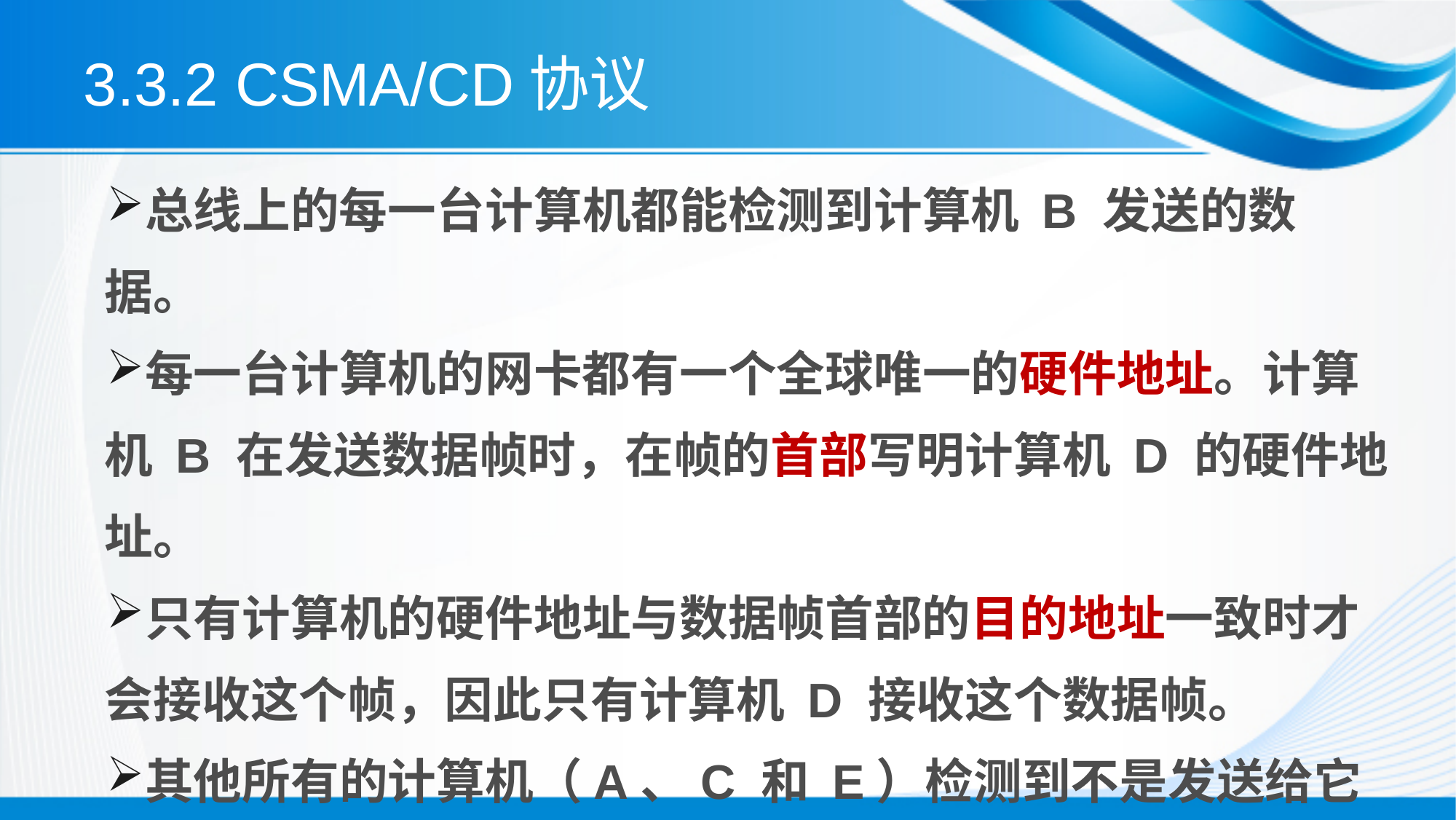

# 3.3.2 CSMA/CD协议
总线上的每一台计算机都能检测到计算机 B 发送的数据。
每一台计算机的网卡都有一个全球唯一的硬件地址。计算机 B 在发送数据帧时，在帧的首部写明计算机 D 的硬件地址。
只有计算机的硬件地址与数据帧首部的目的地址一致时才会接收这个帧，因此只有计算机 D 接收这个数据帧。
其他所有的计算机（A、C 和 E）检测到不是发送给它们的数据帧就丢弃。